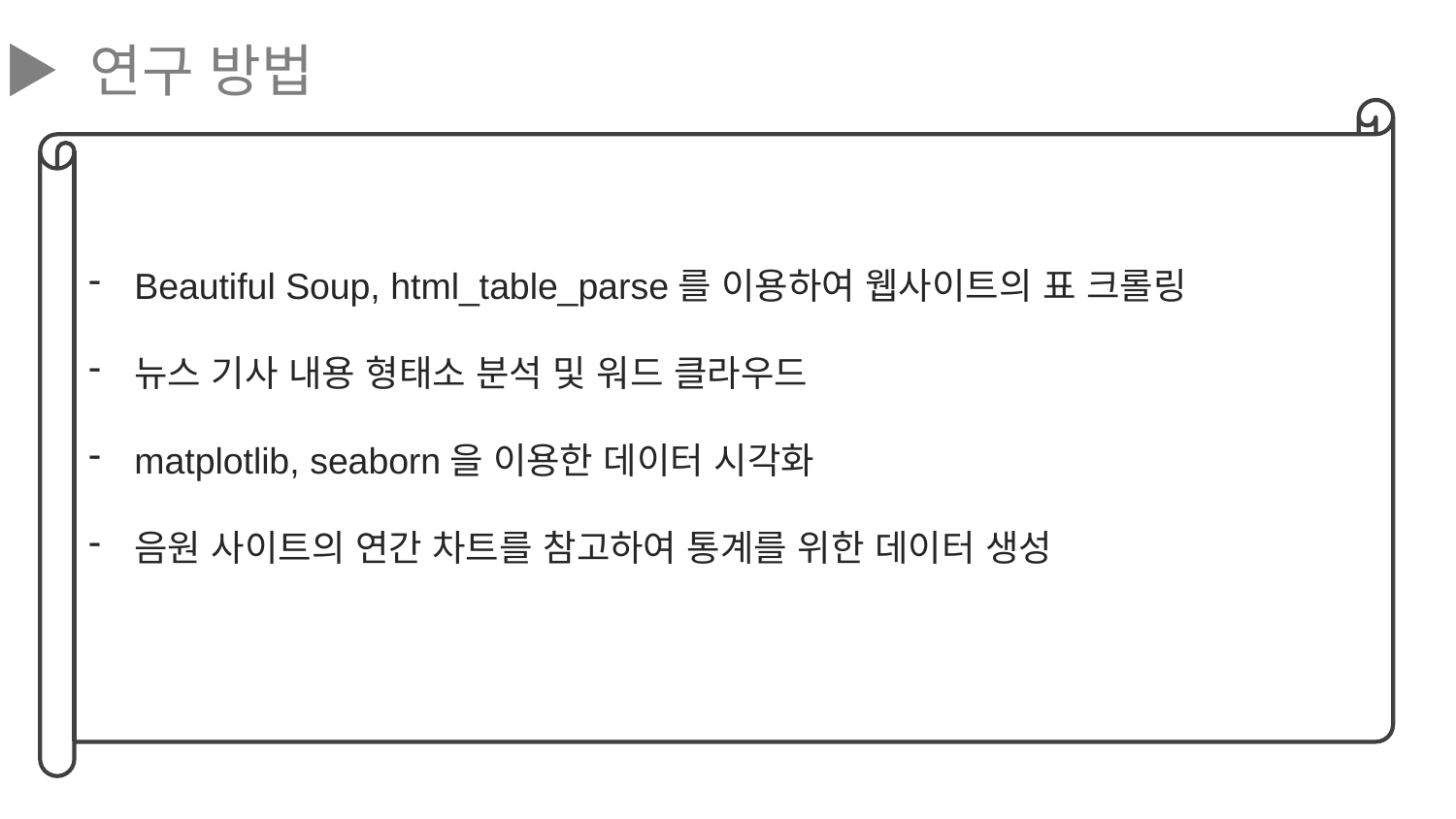

▶ 연구 방법
Beautiful Soup, html_table_parse를 이용하여 웹사이트의 표 크롤링

뉴스 기사 내용 형태소 분석 및 워드 클라우드

matplotlib, seaborn을 이용한 데이터 시각화

음원 사이트의 연간 차트를 참고하여 통계를 위한 데이터 생성